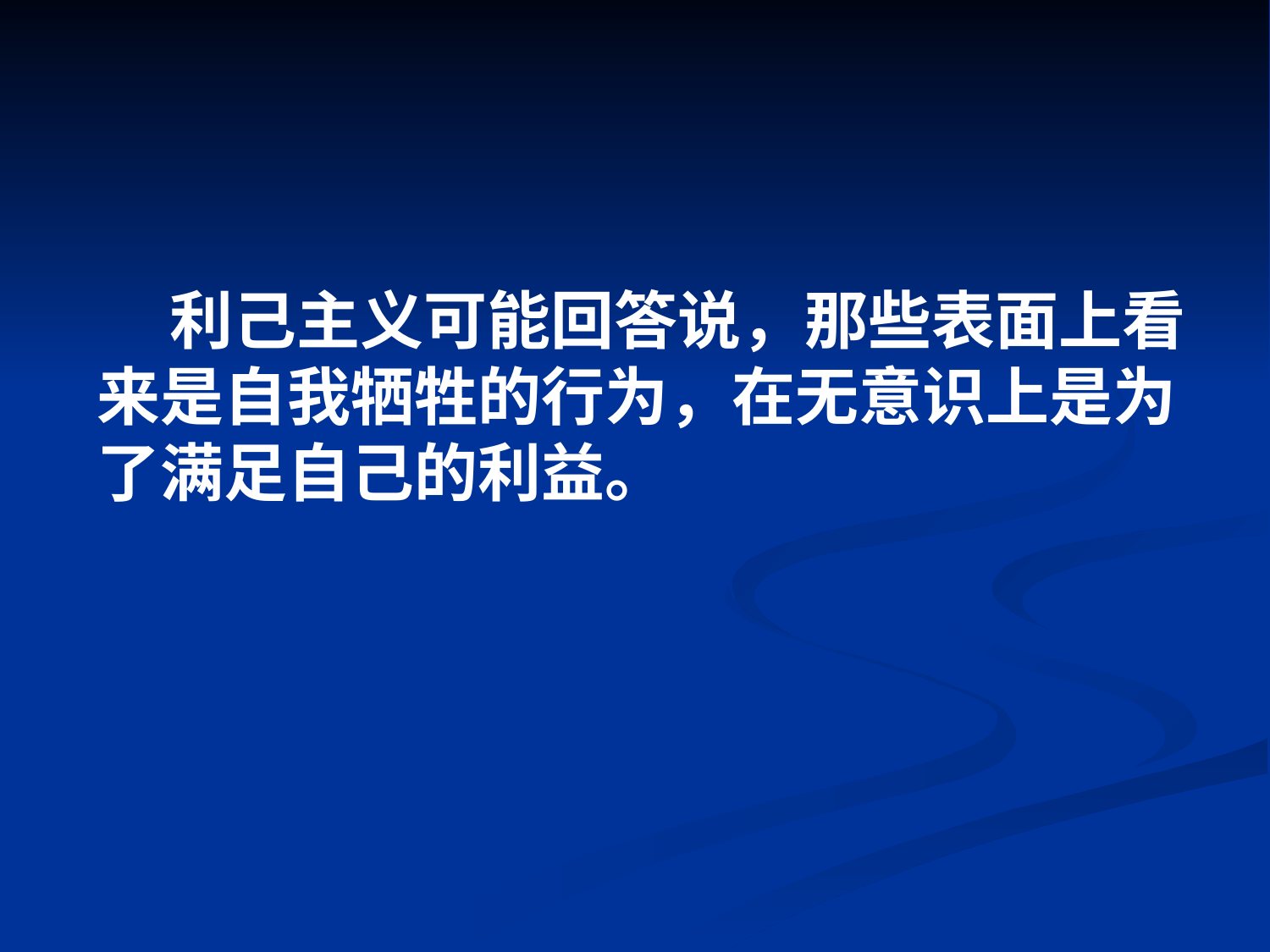

利己主义可能回答说，那些表面上看来是自我牺牲的行为，在无意识上是为了满足自己的利益。